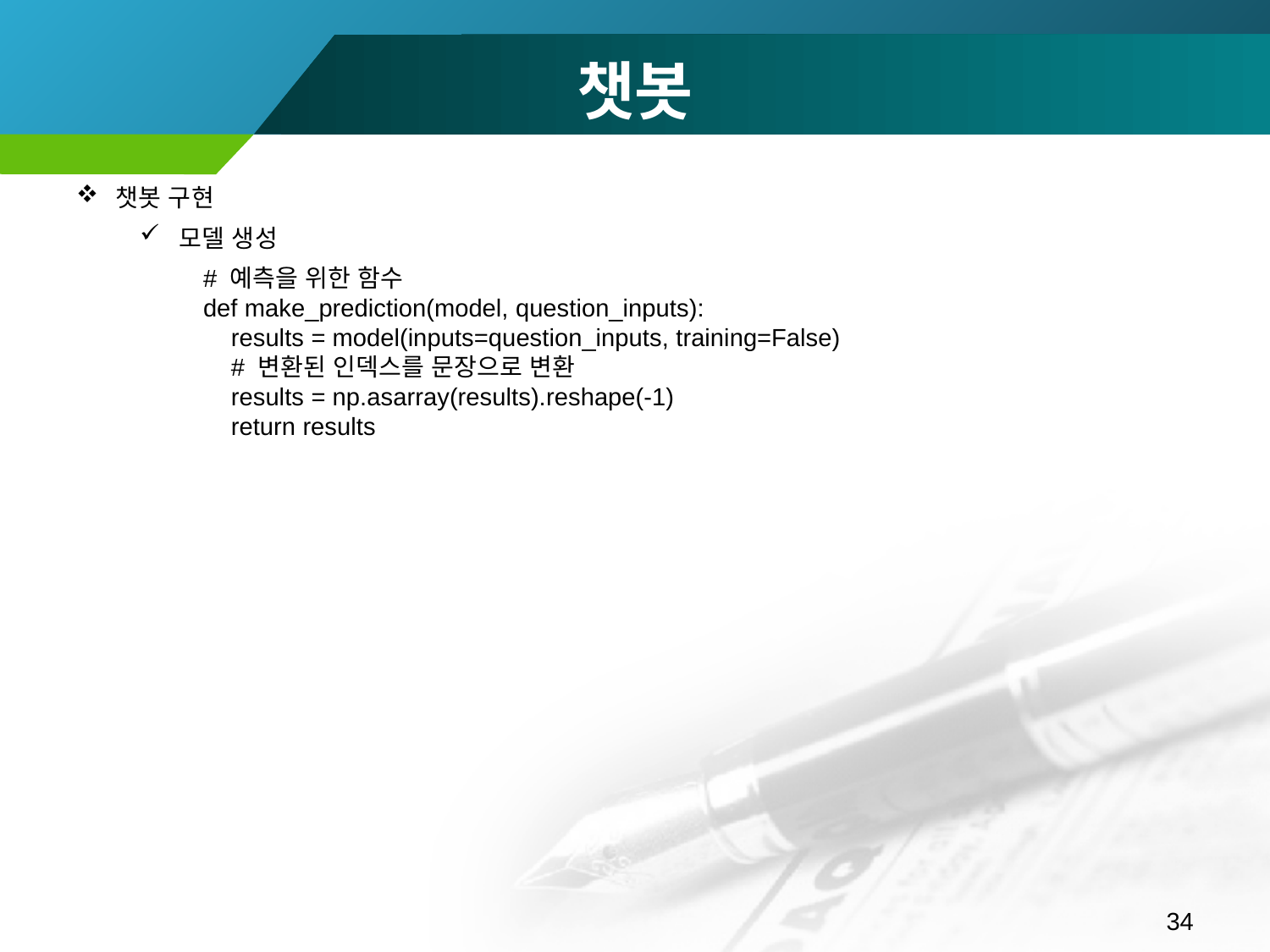

챗봇
챗봇 구현
모델 생성
# 예측을 위한 함수
def make_prediction(model, question_inputs):
    results = model(inputs=question_inputs, training=False)
    # 변환된 인덱스를 문장으로 변환
    results = np.asarray(results).reshape(-1)
    return results
34